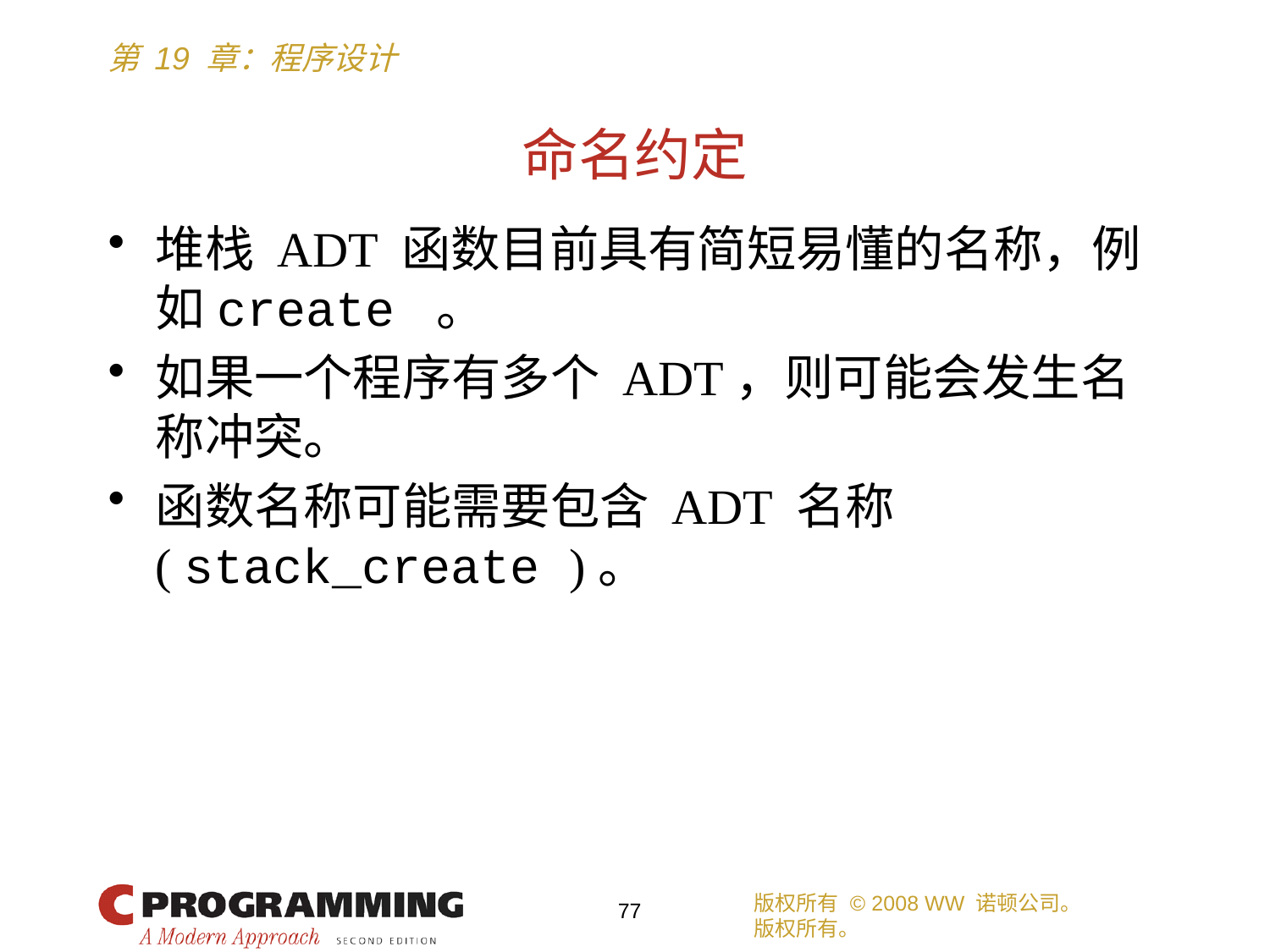

# 命名约定
堆栈 ADT 函数目前具有简短易懂的名称，例如create 。
如果一个程序有多个 ADT，则可能会发生名称冲突。
函数名称可能需要包含 ADT 名称 ( stack_create )。
版权所有 © 2008 WW 诺顿公司。
版权所有。
77